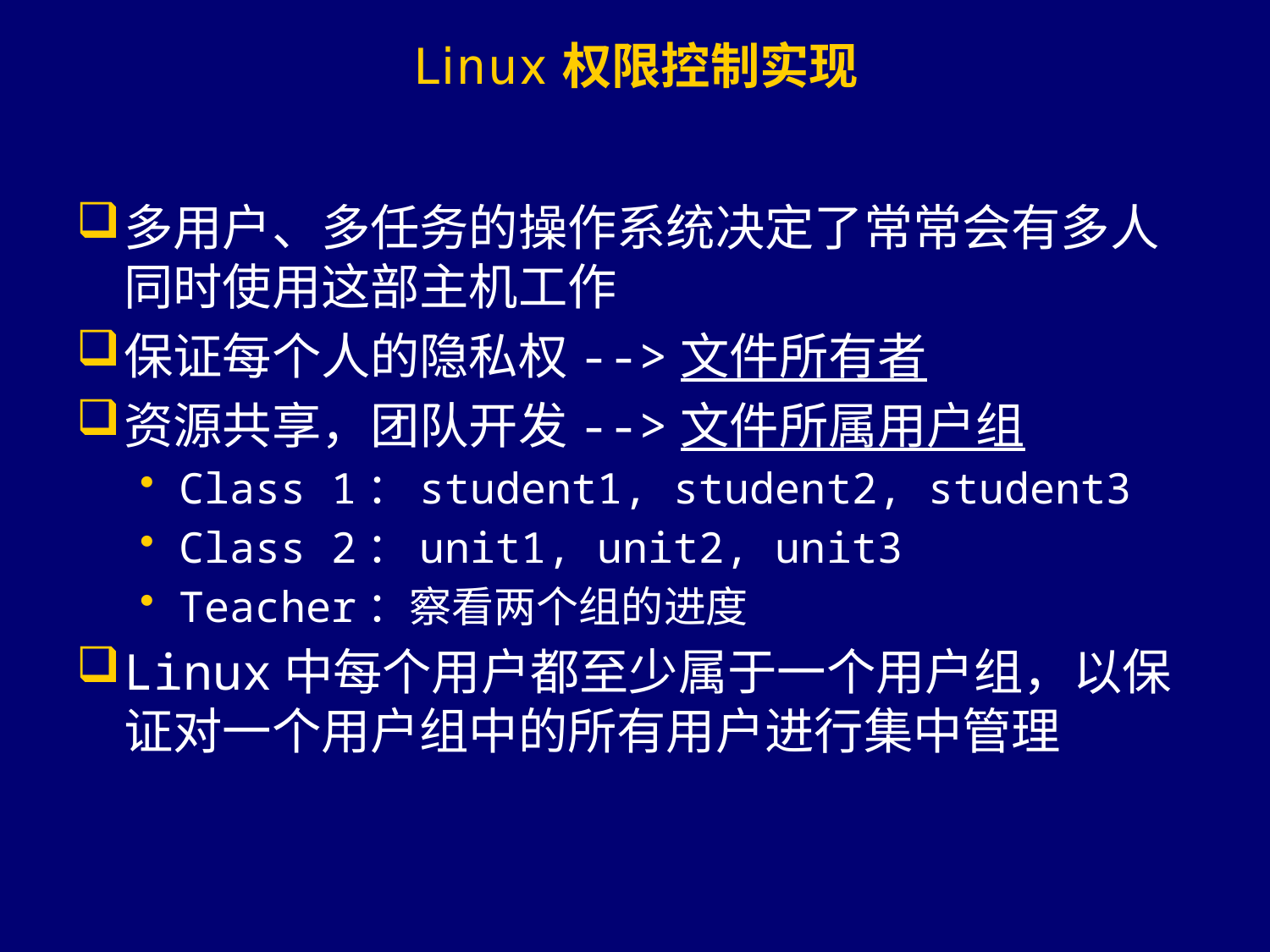

# Linux权限控制实现
多用户、多任务的操作系统决定了常常会有多人同时使用这部主机工作
保证每个人的隐私权-->文件所有者
资源共享，团队开发-->文件所属用户组
Class 1：student1, student2, student3
Class 2：unit1, unit2, unit3
Teacher：察看两个组的进度
Linux中每个用户都至少属于一个用户组，以保证对一个用户组中的所有用户进行集中管理

13